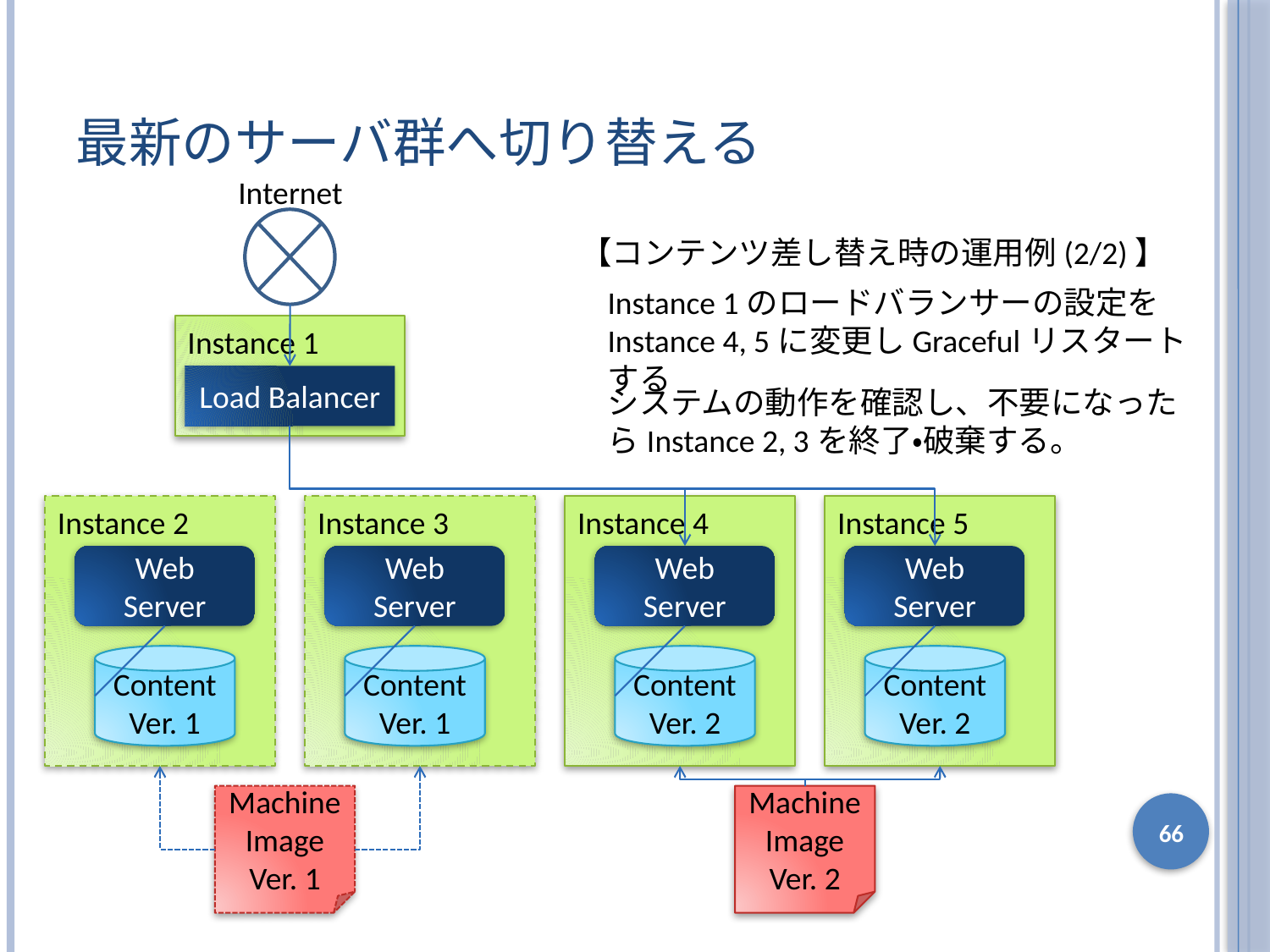

# 最新のサーバ群へ切り替える
Internet

【コンテンツ差し替え時の運用例(2/2)】
Instance 1のロードバランサーの設定をInstance 4, 5に変更しGracefulリスタートする
Instance 1
Load Balancer
システムの動作を確認し、不要になったらInstance 2, 3を終了・破棄する。
Instance 2
Instance 3
Instance 4
Instance 5
Web Server
Web Server
Web Server
Web Server
Content
Ver. 1
Content Ver. 1
Content
Ver. 2
Content
Ver. 2
Machine Image
Ver. 1
Machine Image
Ver. 2
66